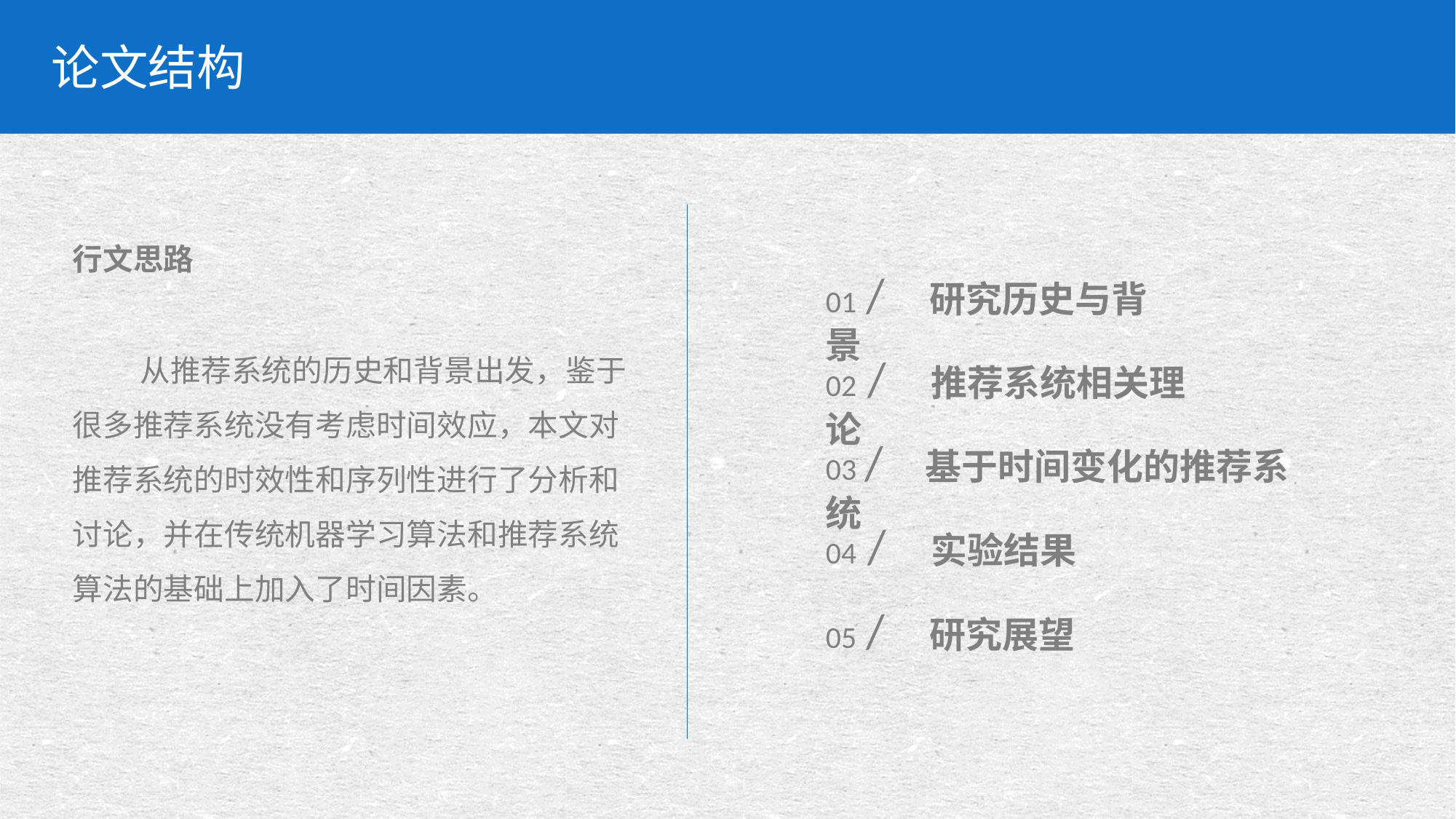

论文结构
行文思路
01 /   研究历史与背景
02 /   推荐系统相关理论
03 /    基于时间变化的推荐系统
04 /   实验结果
05 /   研究展望
         从推荐系统的历史和背景出发，鉴于很多推荐系统没有考虑时间效应，本文对推荐系统的时效性和序列性进行了分析和讨论，并在传统机器学习算法和推荐系统算法的基础上加入了时间因素。